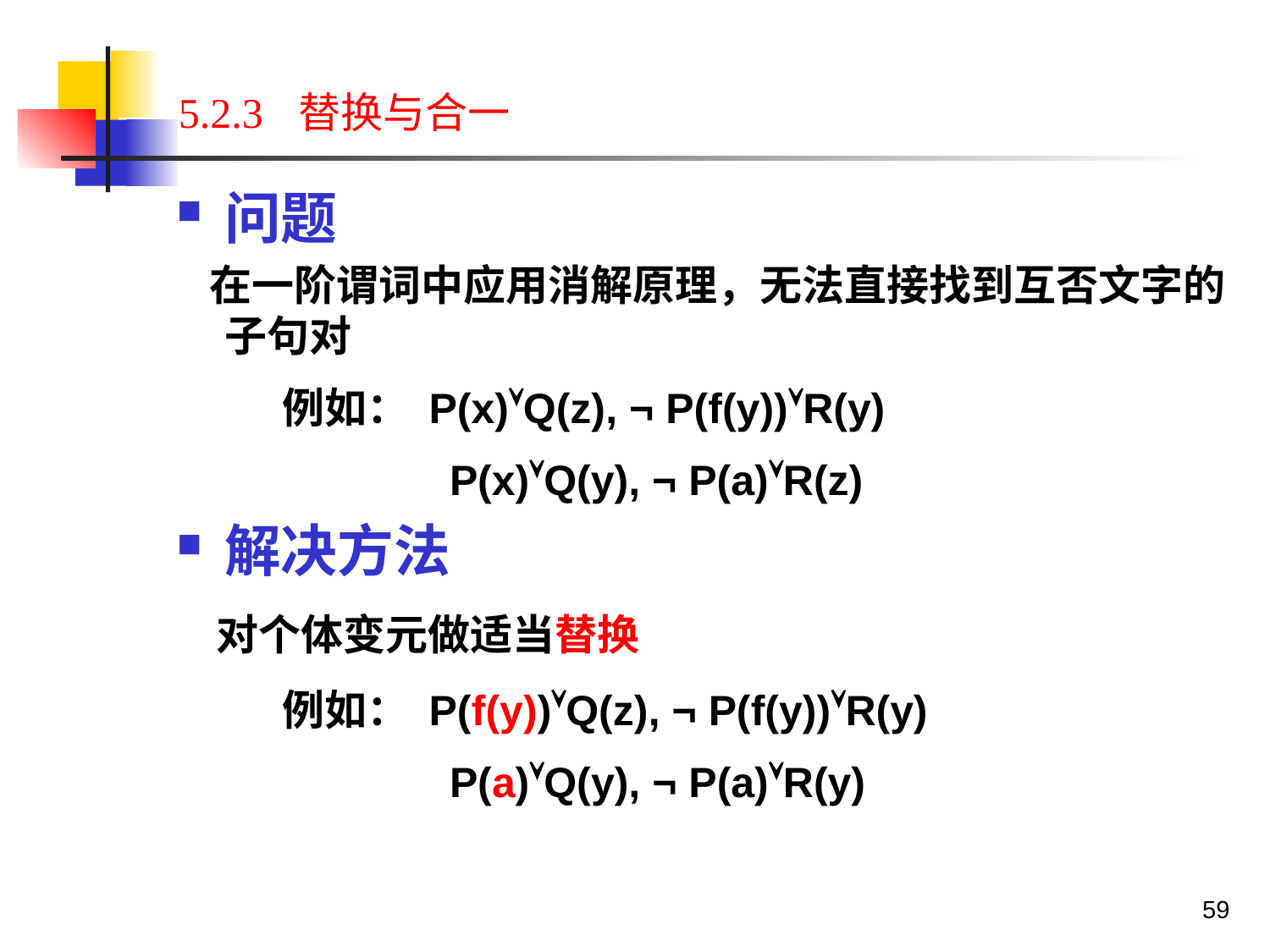

5.2.3 替换与合一
问题
   在一阶谓词中应用消解原理，无法直接找到互否文字的子句对
          例如： P(x)∨Q(z), ¬ P(f(y))∨R(y)
                       P(x)∨Q(y), ¬ P(a)∨R(z)
解决方法
  对个体变元做适当替换
          例如： P(f(y))∨Q(z), ¬ P(f(y))∨R(y)
                       P(a)∨Q(y), ¬ P(a)∨R(y)
59